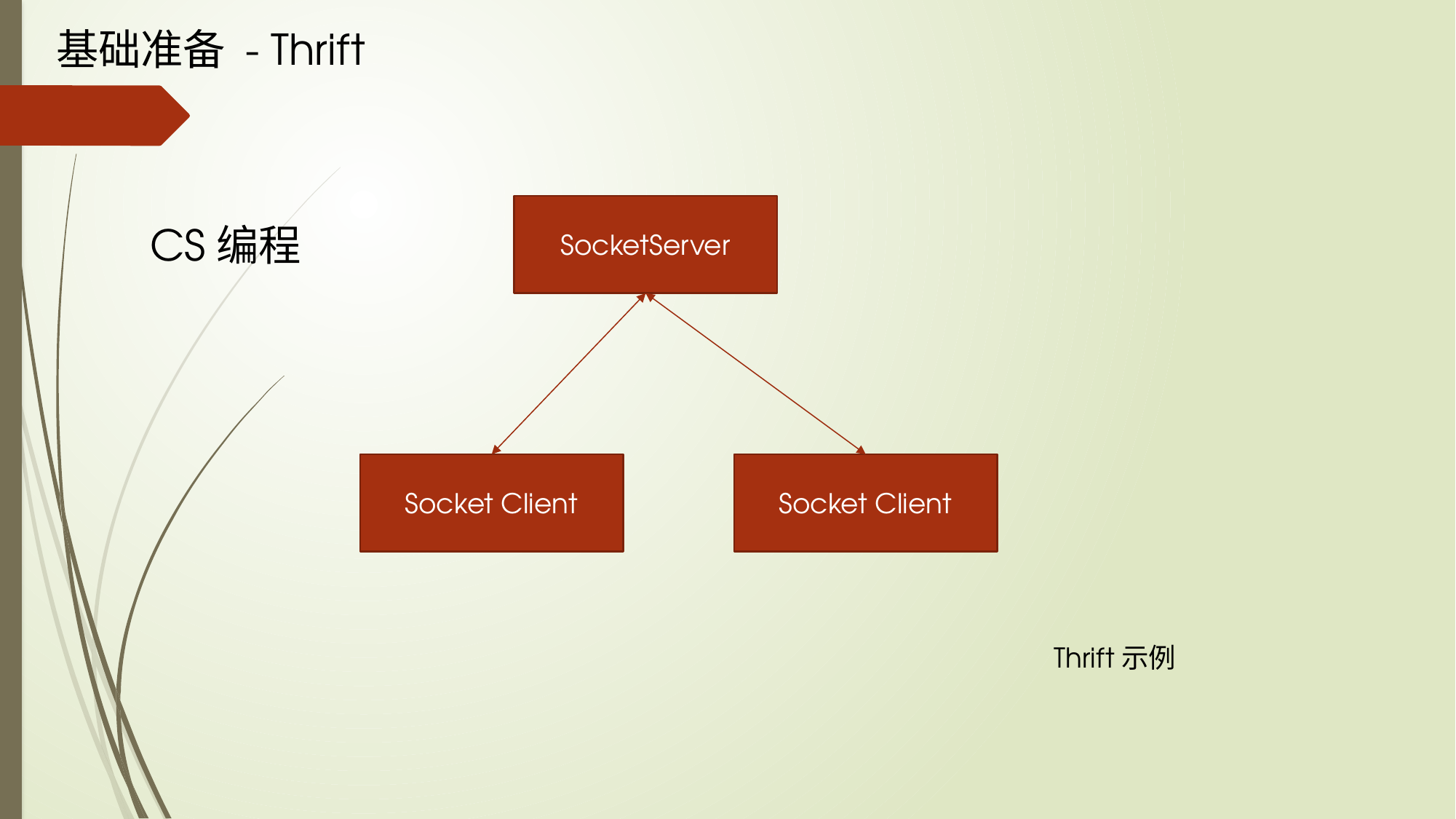

基础准备 - Thrift
SocketServer
CS编程
Socket Client
Socket Client
Thrift示例